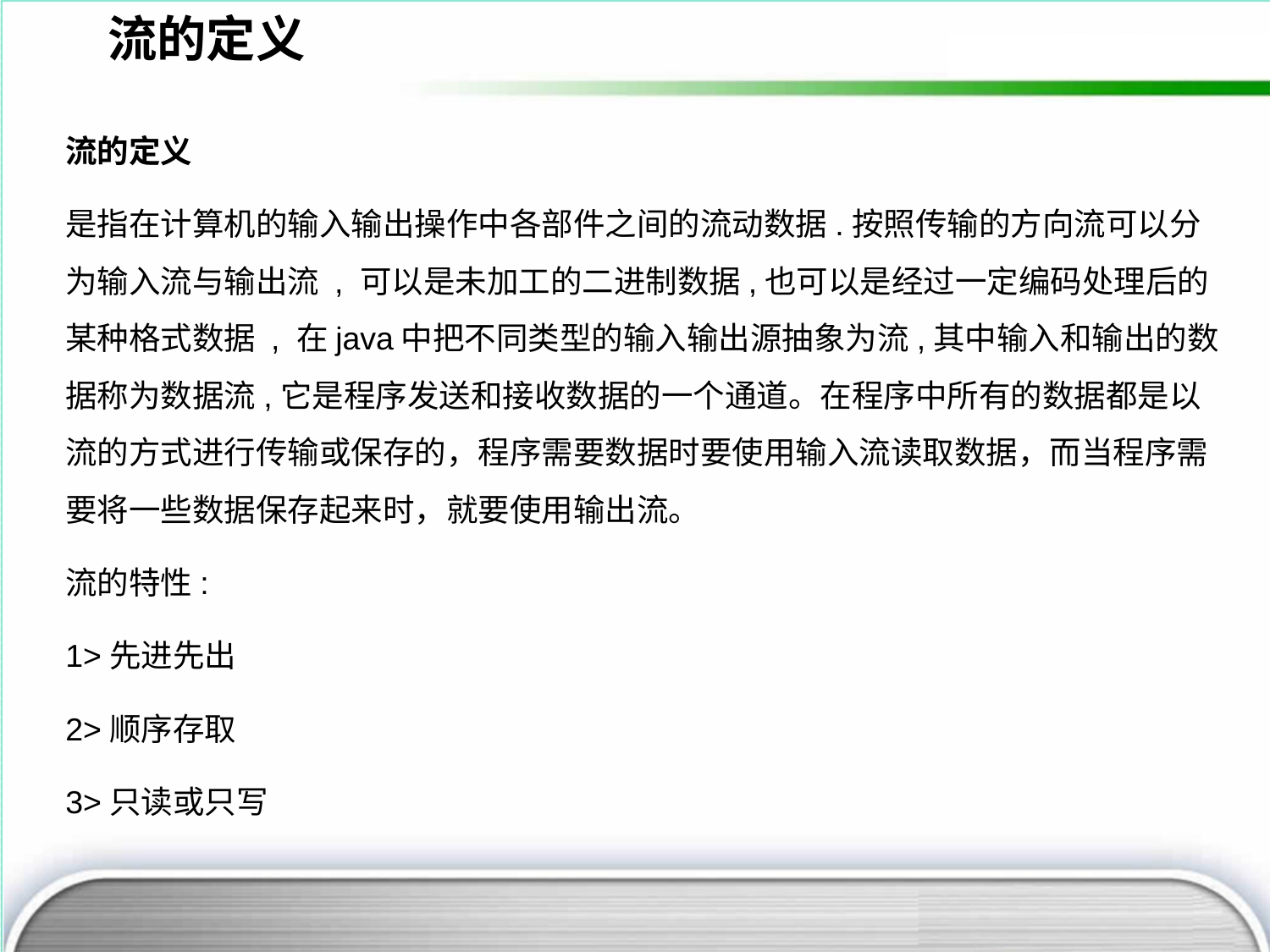

流的定义
流的定义
是指在计算机的输入输出操作中各部件之间的流动数据.按照传输的方向流可以分为输入流与输出流 , 可以是未加工的二进制数据,也可以是经过一定编码处理后的某种格式数据 , 在java中把不同类型的输入输出源抽象为流,其中输入和输出的数据称为数据流,它是程序发送和接收数据的一个通道。在程序中所有的数据都是以流的方式进行传输或保存的，程序需要数据时要使用输入流读取数据，而当程序需要将一些数据保存起来时，就要使用输出流。
流的特性:
1>先进先出
2>顺序存取
3>只读或只写